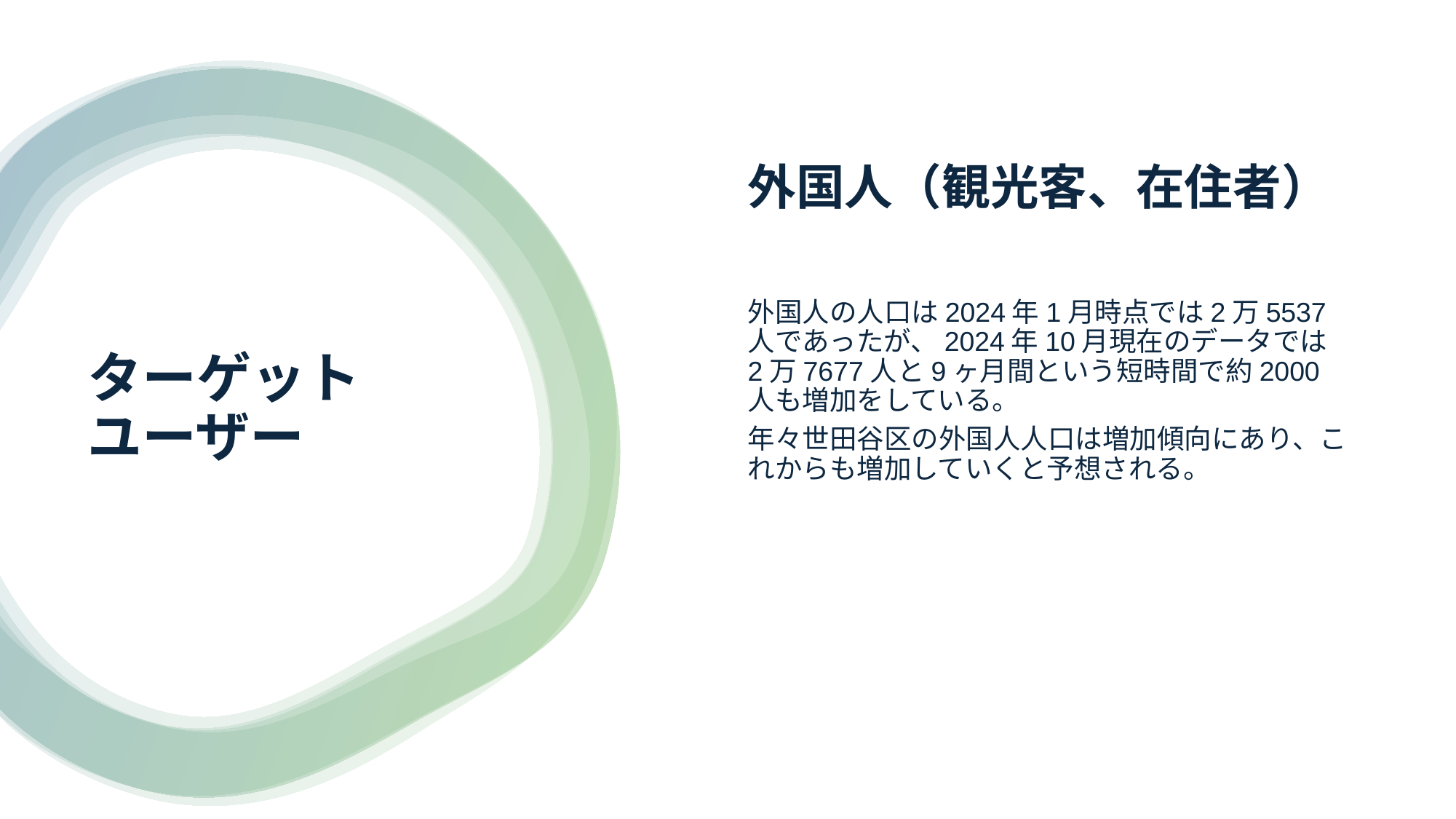

外国人（観光客、在住者）

外国人の人口は2024年1月時点では2万5537人であったが、2024年10月現在のデータでは2万7677人と9ヶ月間という短時間で約2000人も増加をしている。
年々世田谷区の外国人人口は増加傾向にあり、これからも増加していくと予想される。

# ターゲット ユーザー